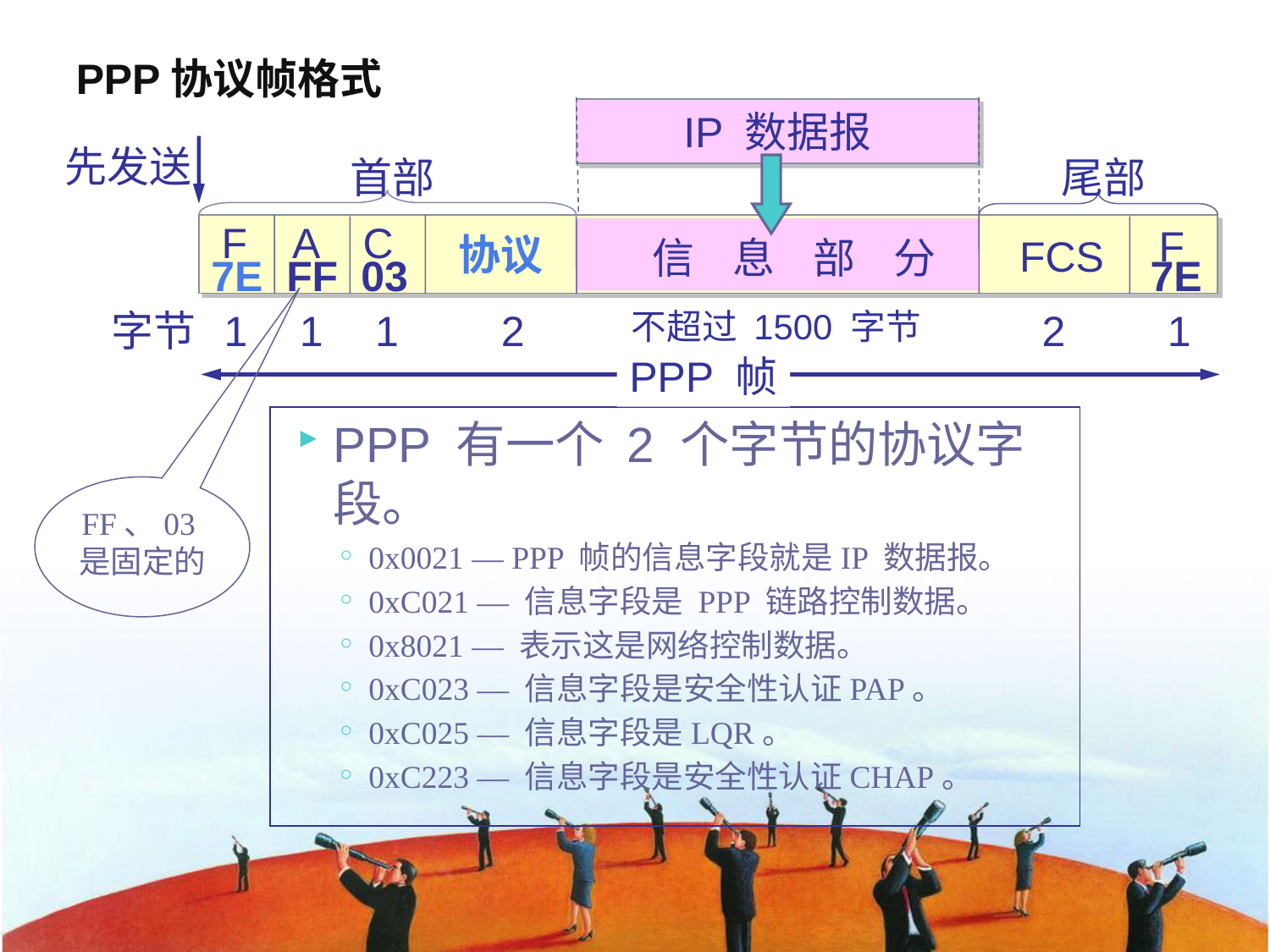

PPP协议帧格式

IP 数据报
先发送

首部
尾部

A
F
C

F

协议
FCS
信    息    部    分
7E
FF
03
7E
字节
1
1
1
2
不超过 1500 字节
2
1
PPP 帧

PPP 有一个 2 个字节的协议字段。
0x0021 — PPP 帧的信息字段就是IP 数据报。
0xC021 — 信息字段是 PPP 链路控制数据。
0x8021 — 表示这是网络控制数据。
0xC023 — 信息字段是安全性认证PAP。
0xC025 — 信息字段是LQR。
0xC223 — 信息字段是安全性认证CHAP。
FF、03是固定的